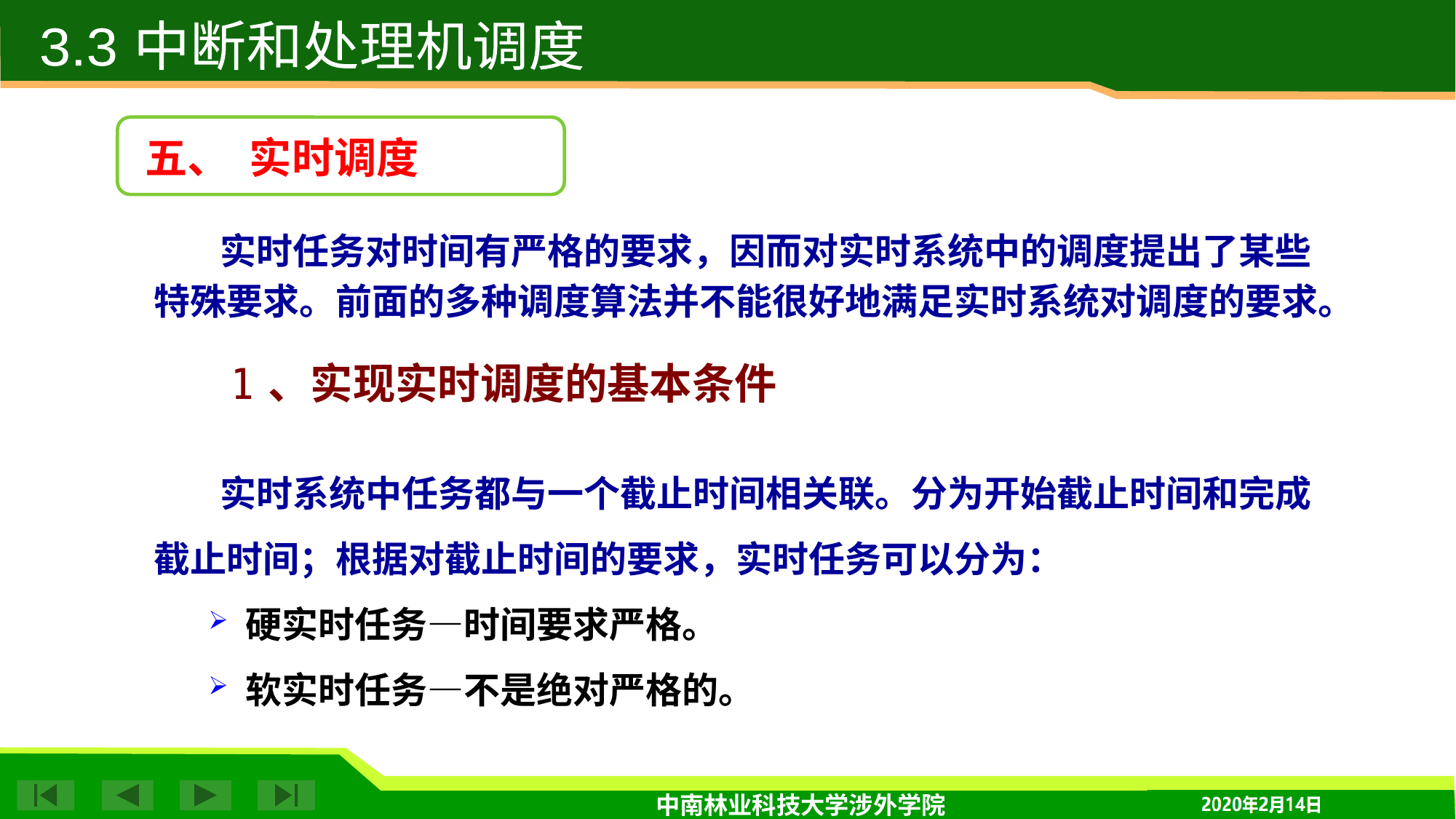

3.3 中断和处理机调度

五、  实时调度
       实时任务对时间有严格的要求，因而对实时系统中的调度提出了某些特殊要求。前面的多种调度算法并不能很好地满足实时系统对调度的要求。
1、实现实时调度的基本条件

       实时系统中任务都与一个截止时间相关联。分为开始截止时间和完成截止时间；根据对截止时间的要求，实时任务可以分为：
 硬实时任务—时间要求严格。
 软实时任务—不是绝对严格的。